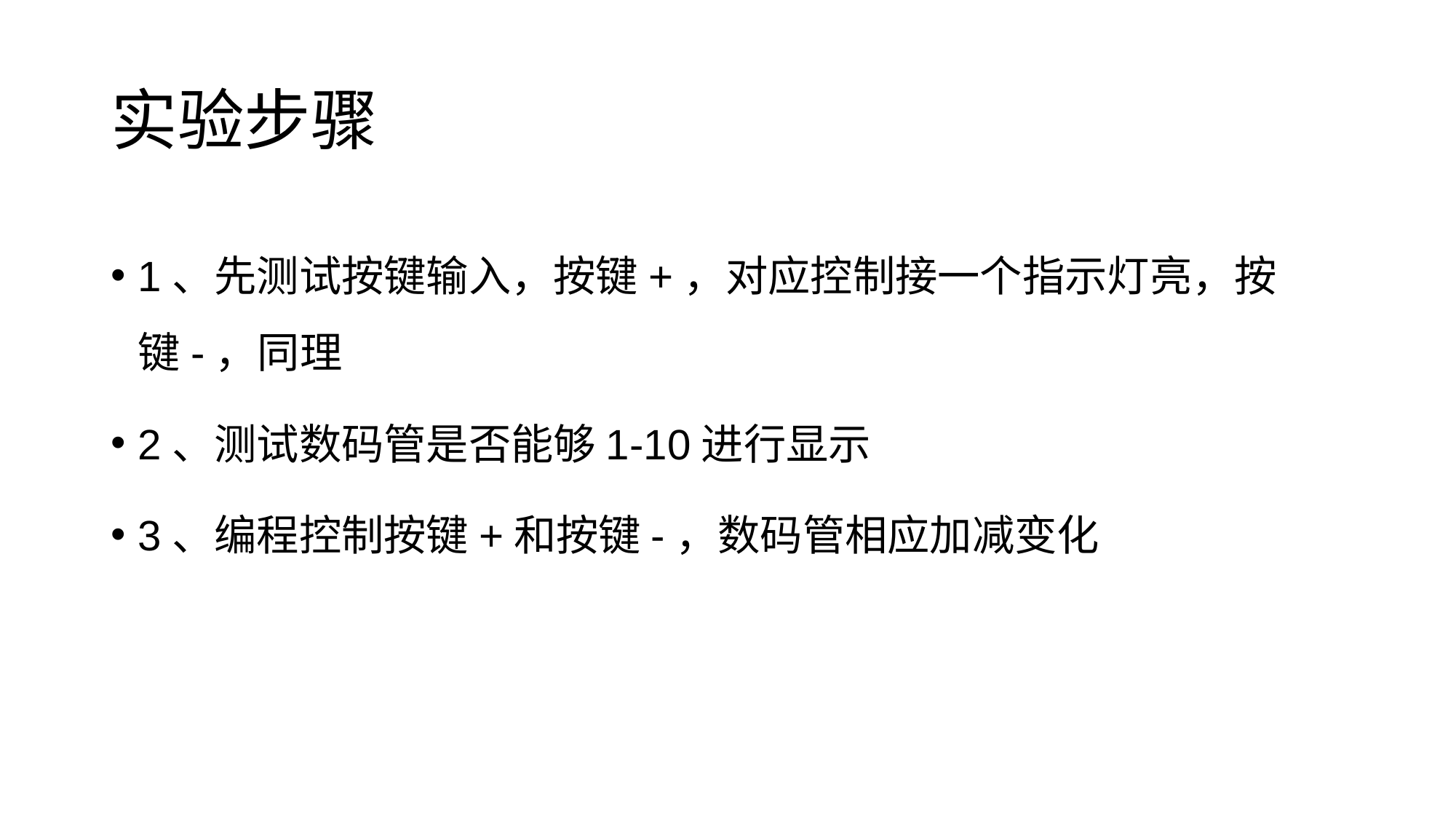

# 实验步骤
1、先测试按键输入，按键+，对应控制接一个指示灯亮，按键-，同理
2、测试数码管是否能够1-10进行显示
3、编程控制按键+和按键-，数码管相应加减变化